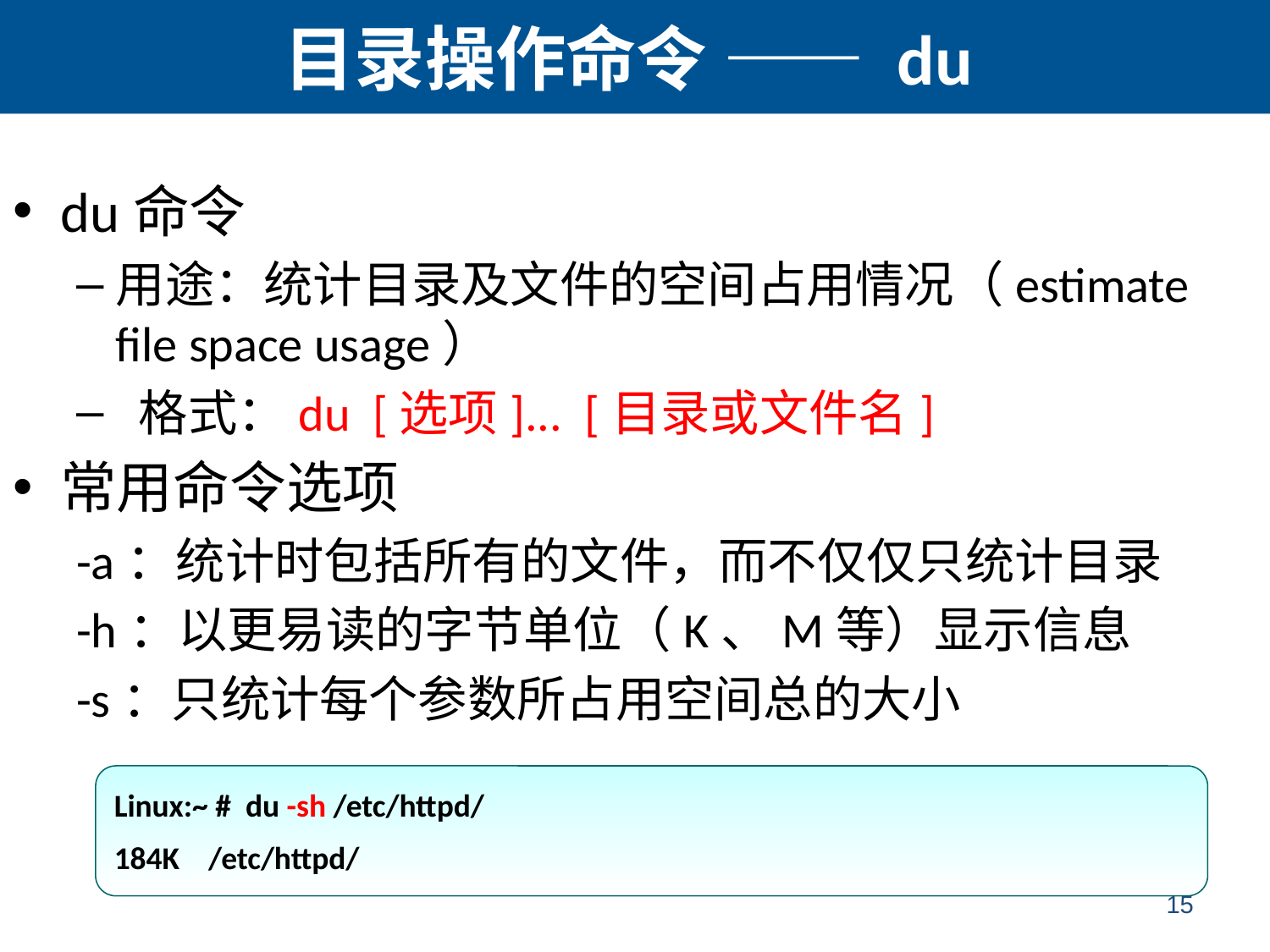

# 目录操作命令 —— du

du命令
用途：统计目录及文件的空间占用情况（estimate file space usage）
 格式：du  [选项]...  [目录或文件名]
常用命令选项
-a：统计时包括所有的文件，而不仅仅只统计目录
-h：以更易读的字节单位（K、M等）显示信息
-s：只统计每个参数所占用空间总的大小

Linux:~ #  du -sh /etc/httpd/
184K    /etc/httpd/
15